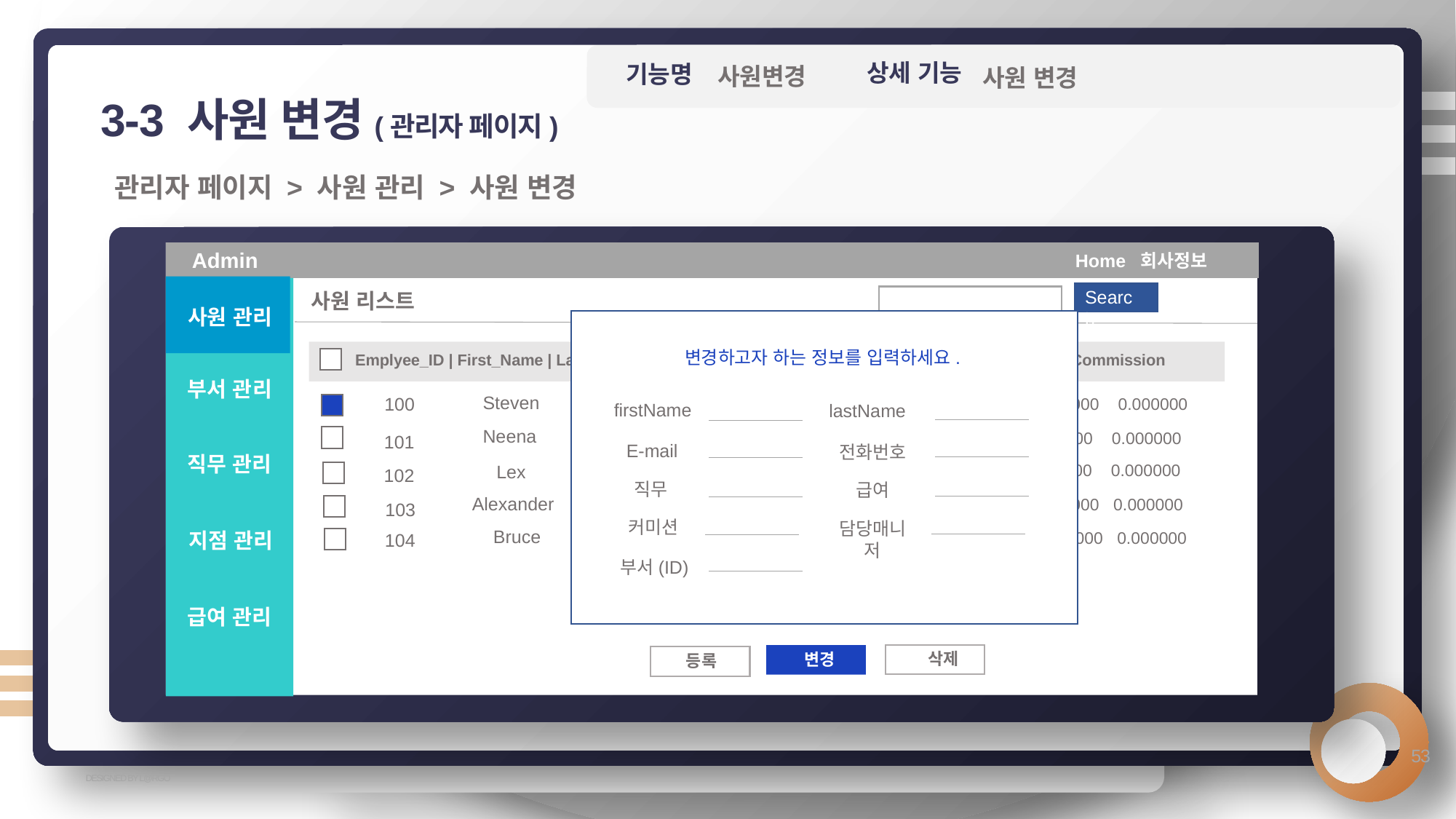

상세 기능
기능명
사원변경
사원 변경
3-3 사원 변경(관리자 페이지)
관리자 페이지 > 사원 관리 > 사원 변경

Admin

Home  회사정보

Search
사원 리스트

사원 관리

변경하고자 하는 정보를 입력하세요.

Emplyee_ID | First_Name | Last_Name | Email | PhoneNumber | HireDate   |   JobId  |   Salary   |   Commission

부서 관리
Steven
100
    King         SKING    515.123.4567  2003-06-17   AD_PRES   24000    0.000000
firstName
lastName

Neena
Kochhar     NKOCH     515.123.4568 2005-09-21      AD_VP     17000    0.000000
101

E-mail
전화번호
직무 관리
  De Haan   LDEHAAN  515.123.4569  2001-01-13      AD_VP    17000    0.000000
Lex
102

직무
급여
Alexander
Hunold      AHUNOLD  590.423.4567  2006-01-03  IT_PROG    9000   0.000000
103

커미션
담당매니저
Bruce
지점 관리
Ernst         BERNST     590.423.4568   2007-05-21   IT_PROG   6000   0.000000
104

부서(ID)
·
·
·

급여 관리
   삭제
   변경

   등록

53
DESIGNED BY L@RGO